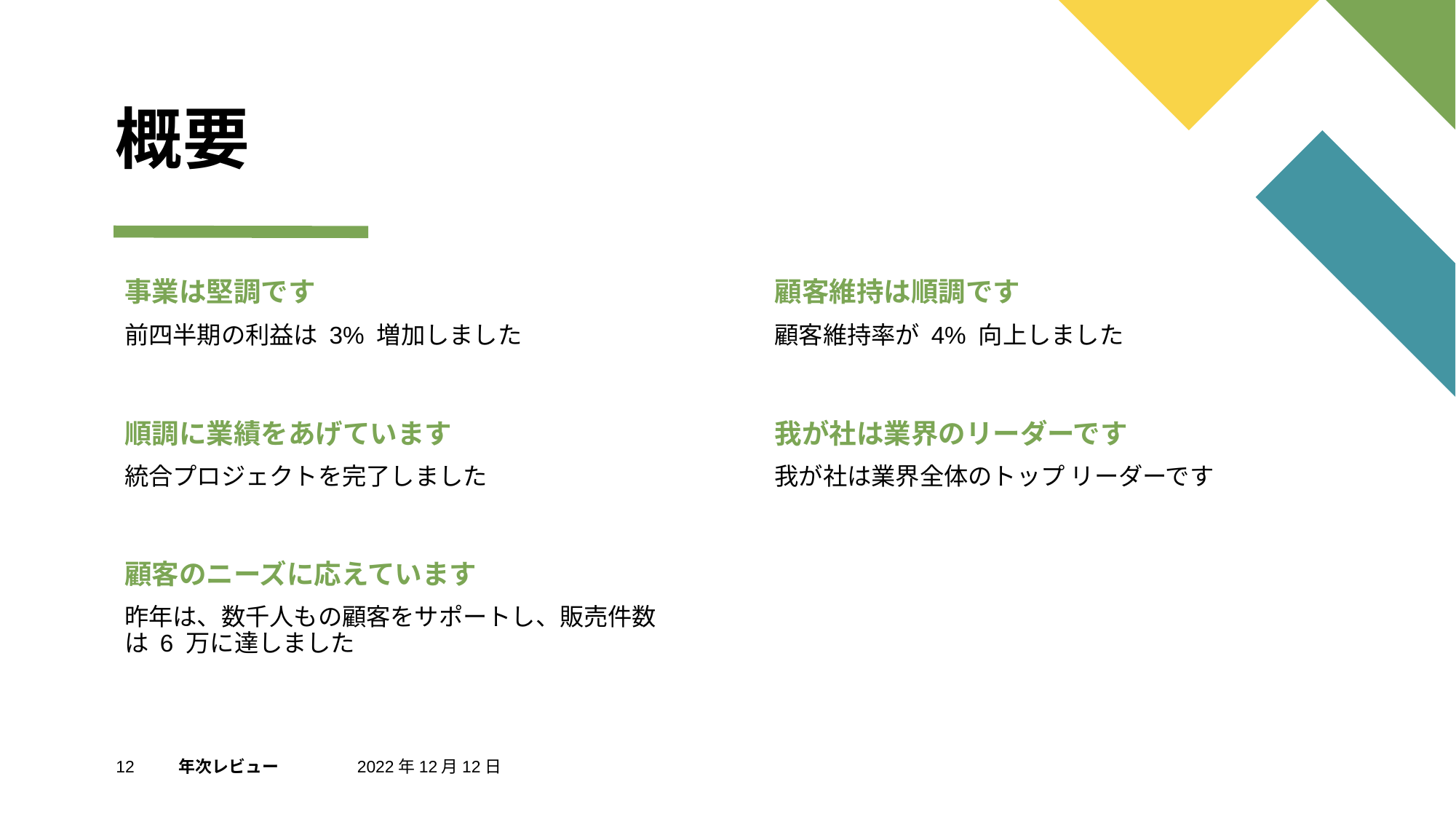

# 概要
事業は堅調です
顧客維持は順調です
前四半期の利益は 3% 増加しました
顧客維持率が 4% 向上しました
順調に業績をあげています
我が社は業界のリーダーです
統合プロジェクトを完了しました
我が社は業界全体のトップ リーダーです
顧客のニーズに応えています
昨年は、数千人もの顧客をサポートし、販売件数は 6 万に達しました
12
年次レビュー
2022年12月12日